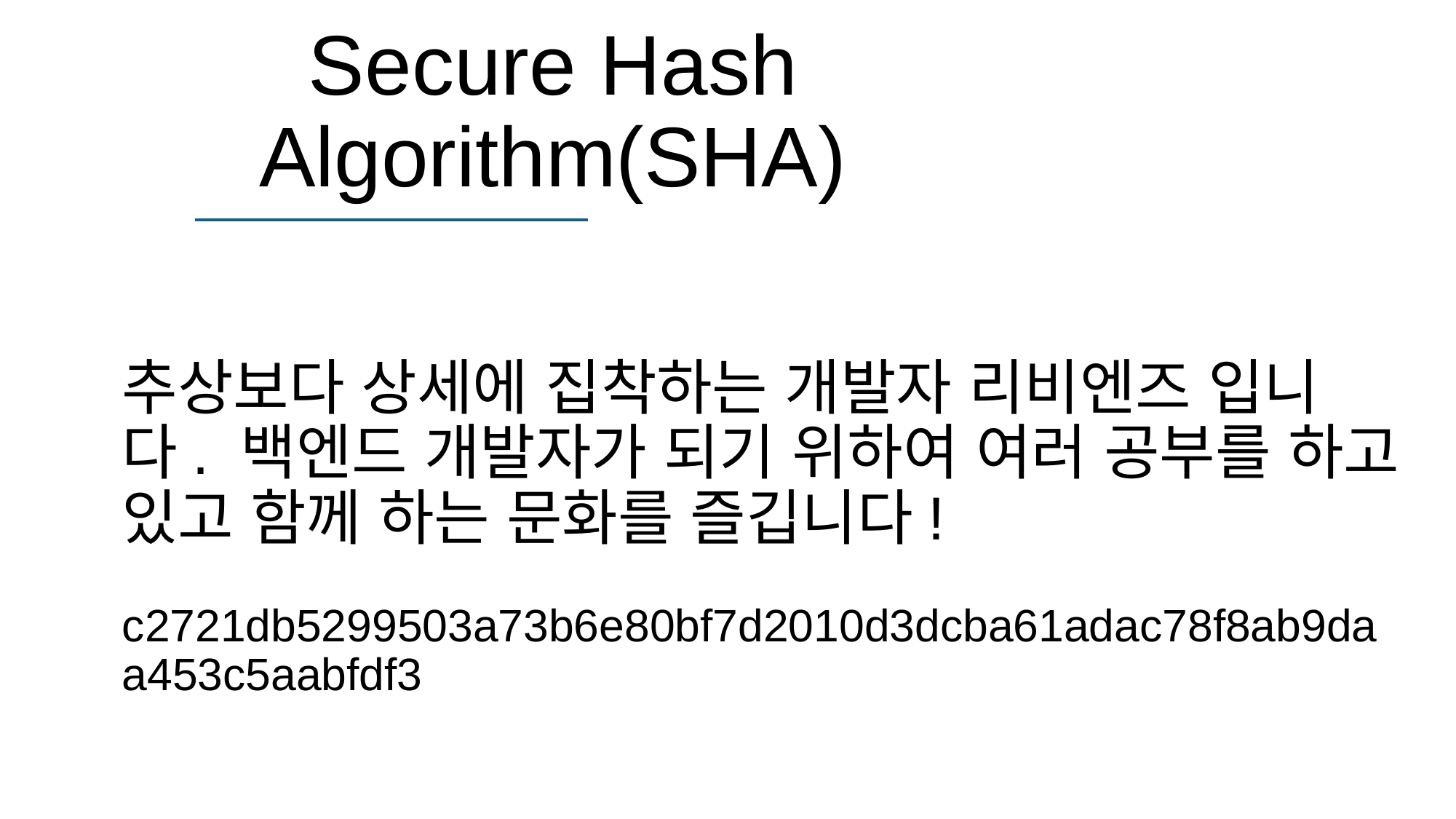

# Secure Hash Algorithm(SHA)

추상보다 상세에 집착하는 개발자 리비엔즈 입니다. 백엔드 개발자가 되기 위하여 여러 공부를 하고 있고 함께 하는 문화를 즐깁니다!

c2721db5299503a73b6e80bf7d2010d3dcba61adac78f8ab9daa453c5aabfdf3